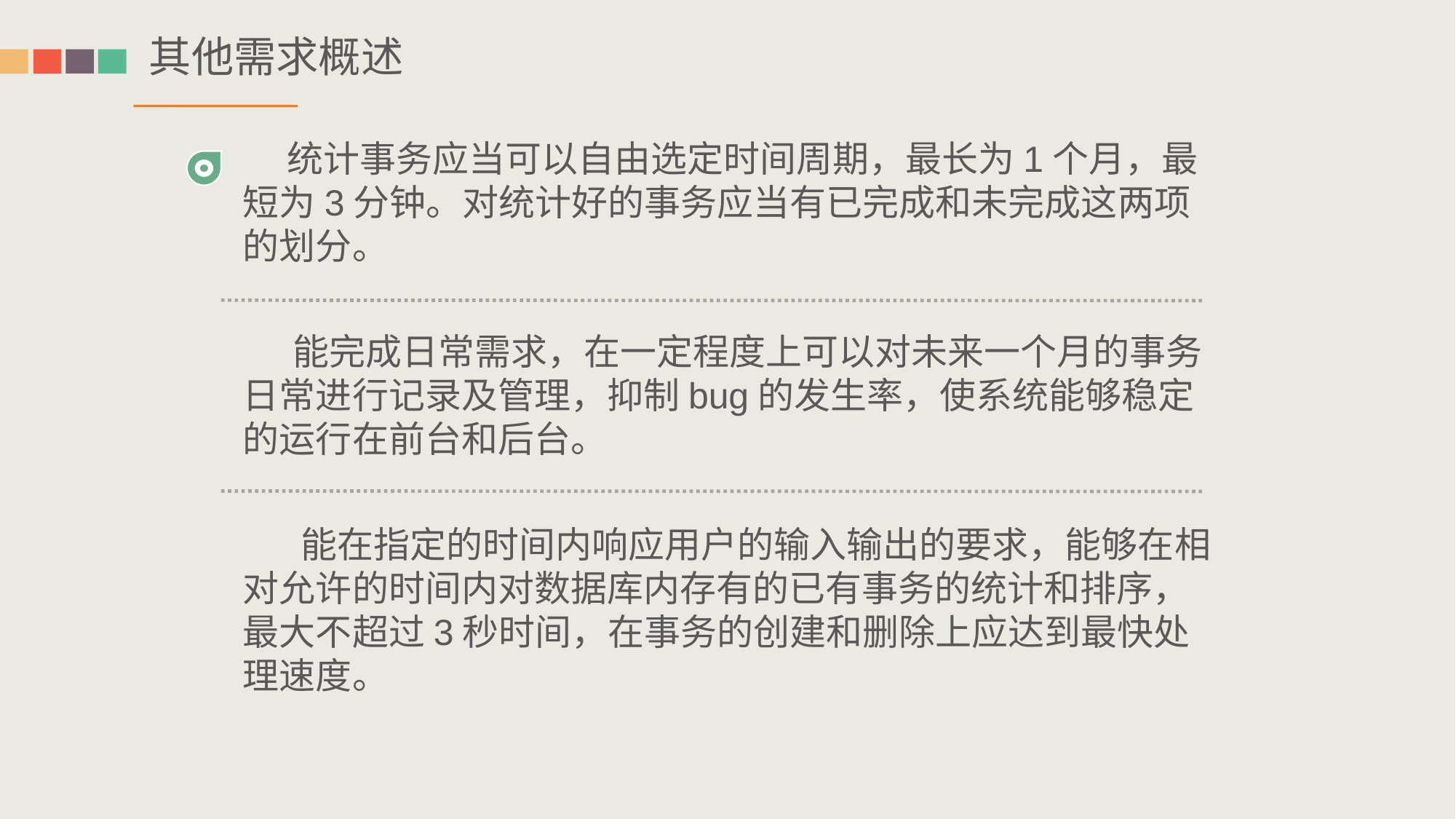

其他需求概述
     统计事务应当可以自由选定时间周期，最长为1个月，最短为3分钟。对统计好的事务应当有已完成和未完成这两项的划分。

     能完成日常需求，在一定程度上可以对未来一个月的事务日常进行记录及管理，抑制bug的发生率，使系统能够稳定的运行在前台和后台。

      能在指定的时间内响应用户的输入输出的要求，能够在相对允许的时间内对数据库内存有的已有事务的统计和排序，最大不超过3秒时间，在事务的创建和删除上应达到最快处理速度。